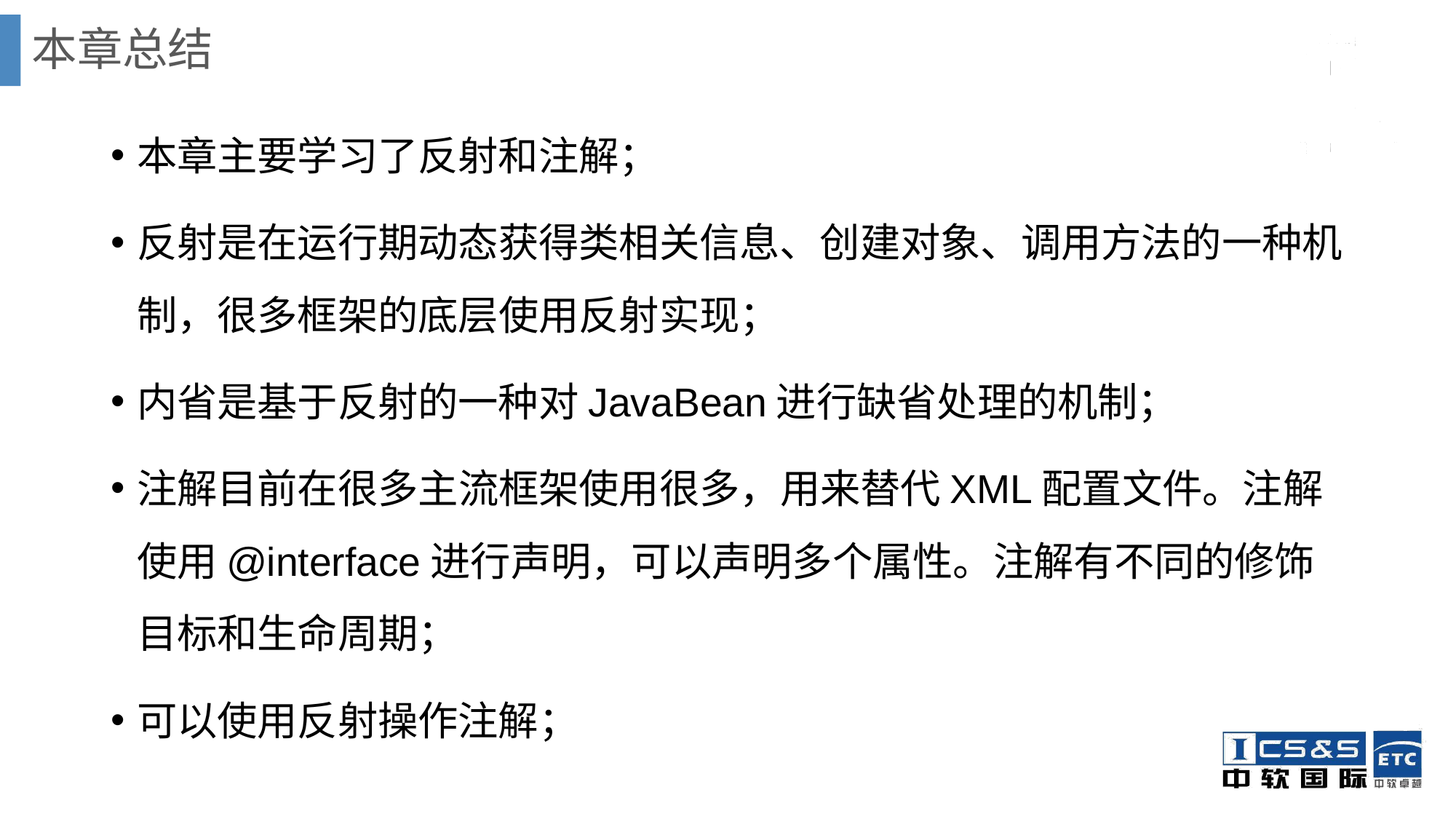

# 本章总结
本章主要学习了反射和注解；
反射是在运行期动态获得类相关信息、创建对象、调用方法的一种机制，很多框架的底层使用反射实现；
内省是基于反射的一种对JavaBean进行缺省处理的机制；
注解目前在很多主流框架使用很多，用来替代XML配置文件。注解使用@interface进行声明，可以声明多个属性。注解有不同的修饰目标和生命周期；
可以使用反射操作注解；